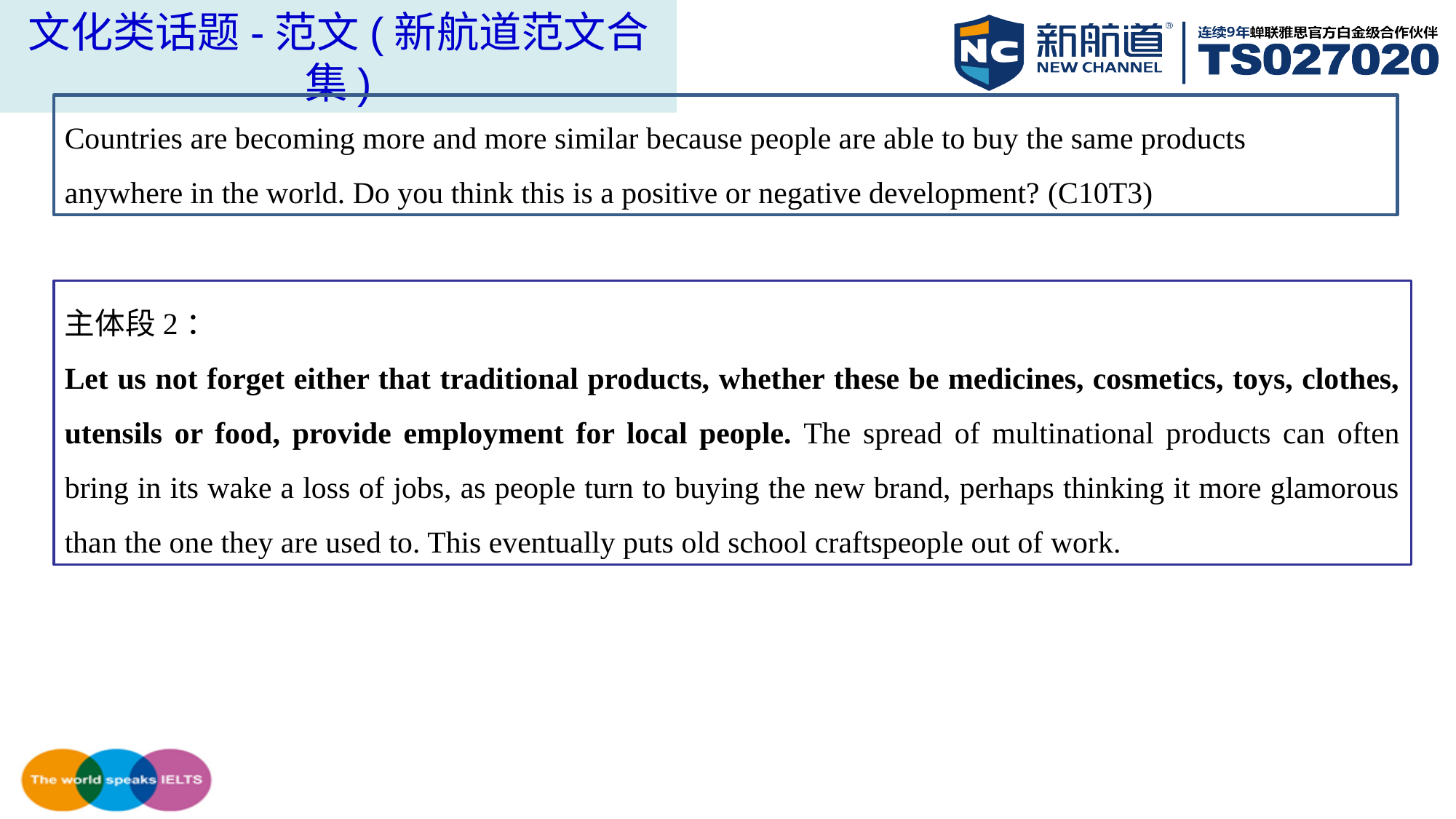

文化类话题-范文(新航道范文合集)
Countries are becoming more and more similar because people are able to buy the same products
anywhere in the world. Do you think this is a positive or negative development? (C10T3)
主体段2：
Let us not forget either that traditional products, whether these be medicines, cosmetics, toys, clothes, utensils or food, provide employment for local people. The spread of multinational products can often bring in its wake a loss of jobs, as people turn to buying the new brand, perhaps thinking it more glamorous than the one they are used to. This eventually puts old school craftspeople out of work.